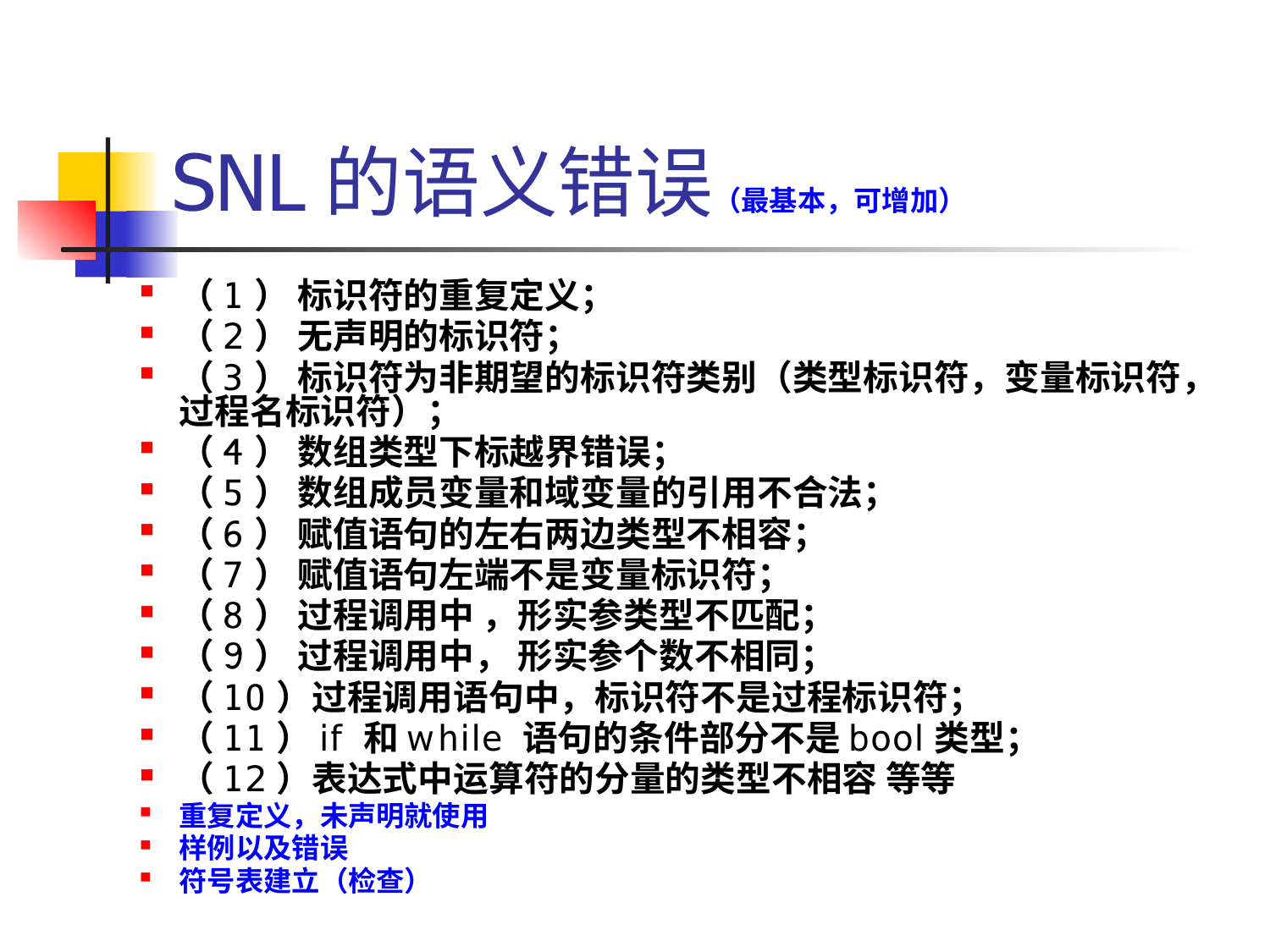

# SNL的语义错误（最基本，可增加）
（1） 标识符的重复定义；
（2） 无声明的标识符；
（3） 标识符为非期望的标识符类别（类型标识符，变量标识符，过程名标识符）；
（4） 数组类型下标越界错误；
（5） 数组成员变量和域变量的引用不合法；
（6） 赋值语句的左右两边类型不相容；
（7） 赋值语句左端不是变量标识符；
（8） 过程调用中 ，形实参类型不匹配；
（9） 过程调用中， 形实参个数不相同；
（10）过程调用语句中，标识符不是过程标识符；
（11）if 和while 语句的条件部分不是bool类型；
（12）表达式中运算符的分量的类型不相容 等等
重复定义，未声明就使用
样例以及错误
符号表建立（检查）